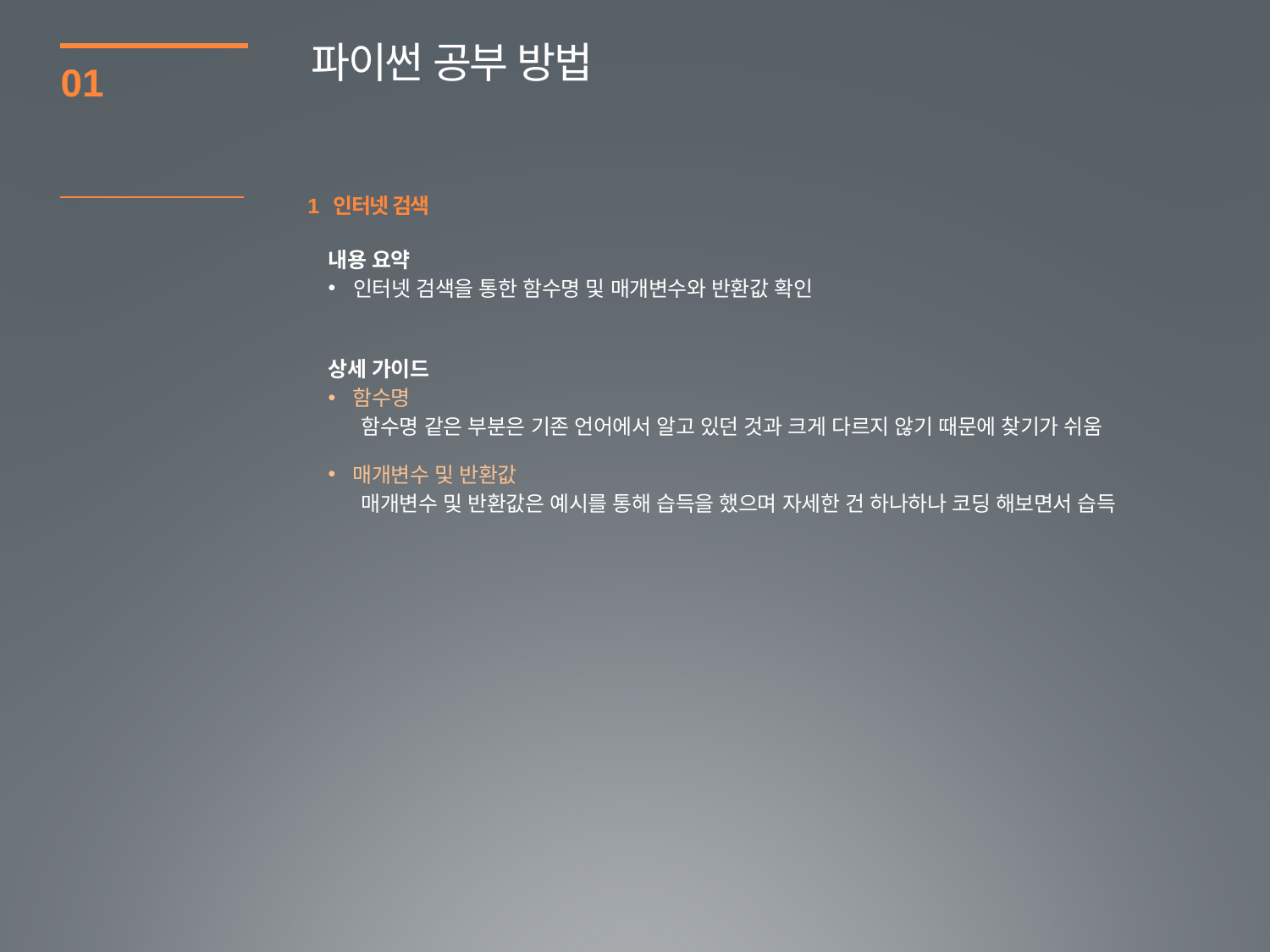

파이썬 공부 방법
01
1  인터넷 검색
내용 요약
인터넷 검색을 통한 함수명 및 매개변수와 반환값 확인
상세 가이드
함수명
     함수명 같은 부분은 기존 언어에서 알고 있던 것과 크게 다르지 않기 때문에 찾기가 쉬움

매개변수 및 반환값
     매개변수 및 반환값은 예시를 통해 습득을 했으며 자세한 건 하나하나 코딩 해보면서 습득